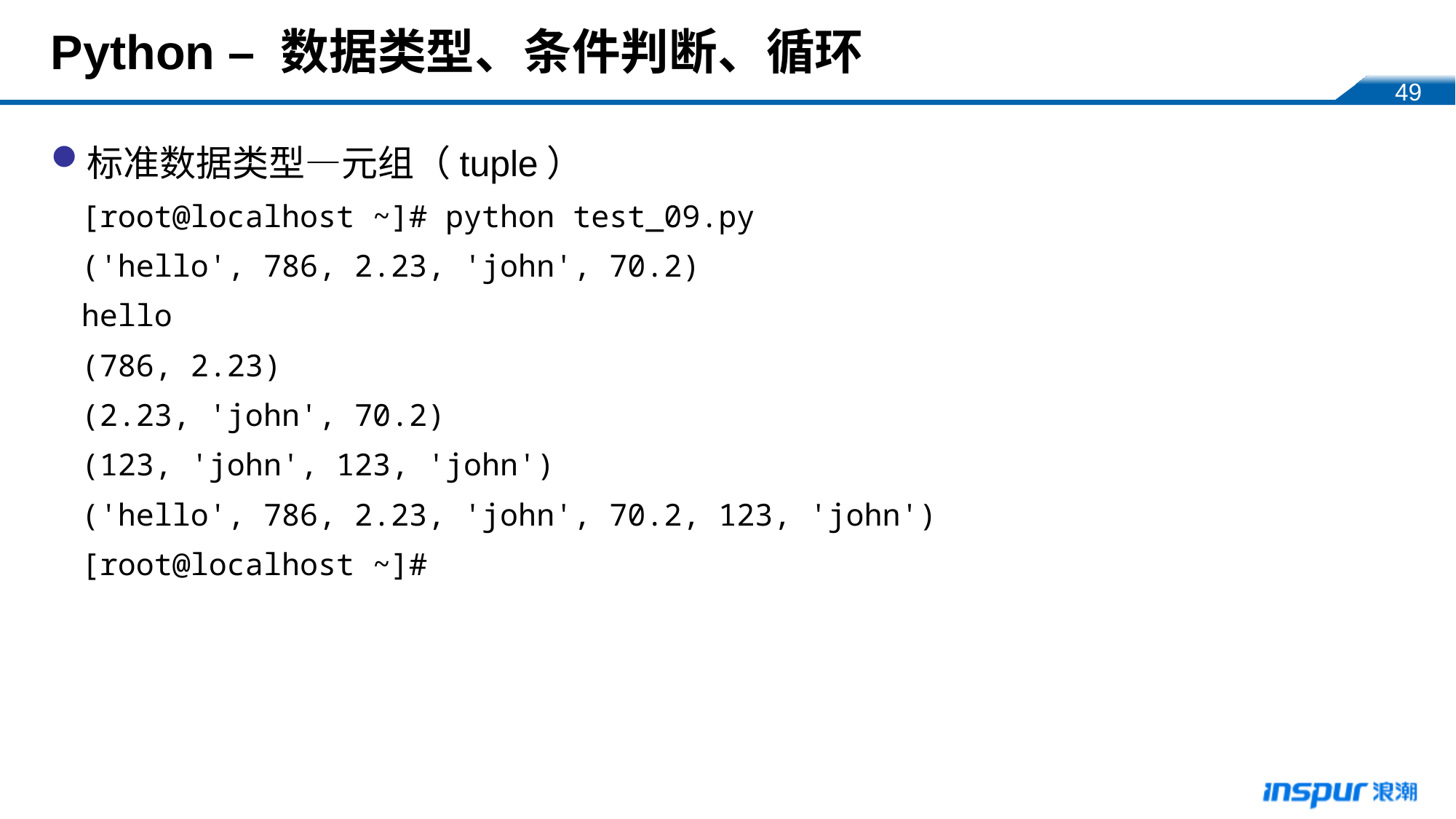

# Python – 数据类型、条件判断、循环
标准数据类型—元组（tuple）
[root@localhost ~]# python test_09.py
('hello', 786, 2.23, 'john', 70.2)
hello
(786, 2.23)
(2.23, 'john', 70.2)
(123, 'john', 123, 'john')
('hello', 786, 2.23, 'john', 70.2, 123, 'john')
[root@localhost ~]#